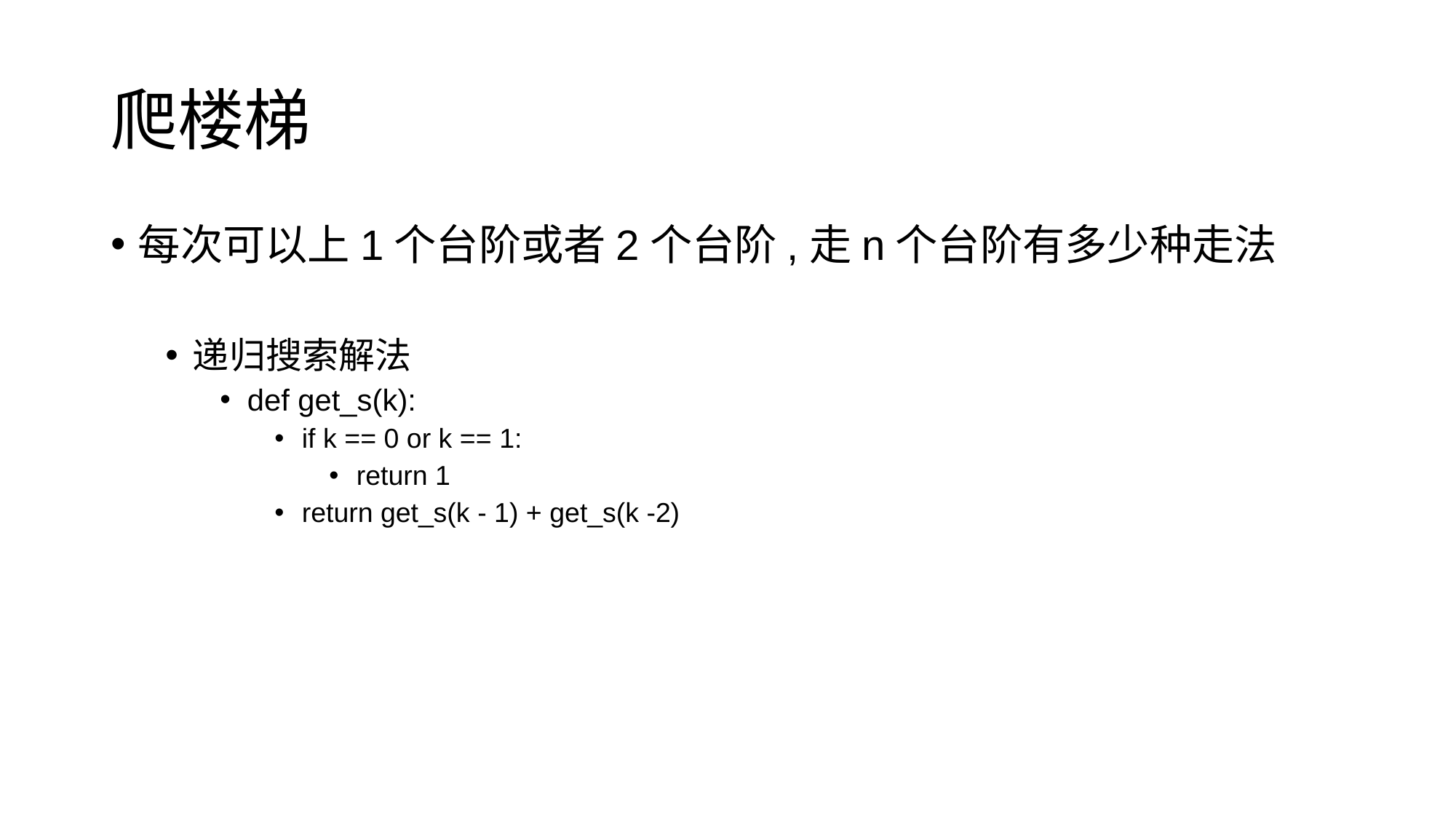

# 爬楼梯
每次可以上1个台阶或者2个台阶,走n个台阶有多少种走法

递归搜索解法
def get_s(k):
if k == 0 or k == 1:
return 1
return get_s(k - 1) + get_s(k -2)